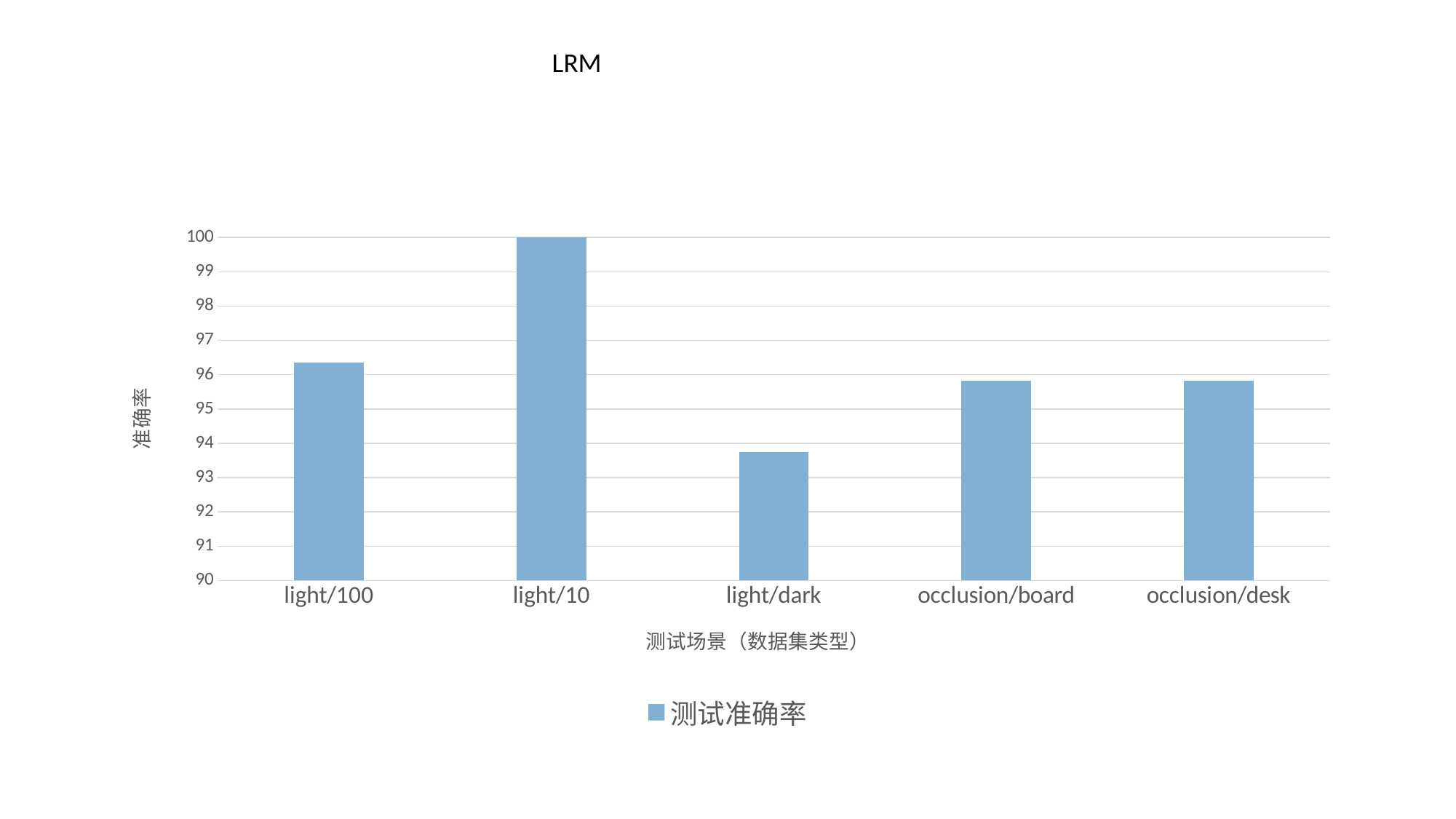

LRM

### Chart

| Category | 测试准确率 |
|---|---|
| light/100 | 96.354 |
| light/10 | 100.0 |
| light/dark | 93.75 |
| occlusion/board | 95.833 |
| occlusion/desk | 95.833 |